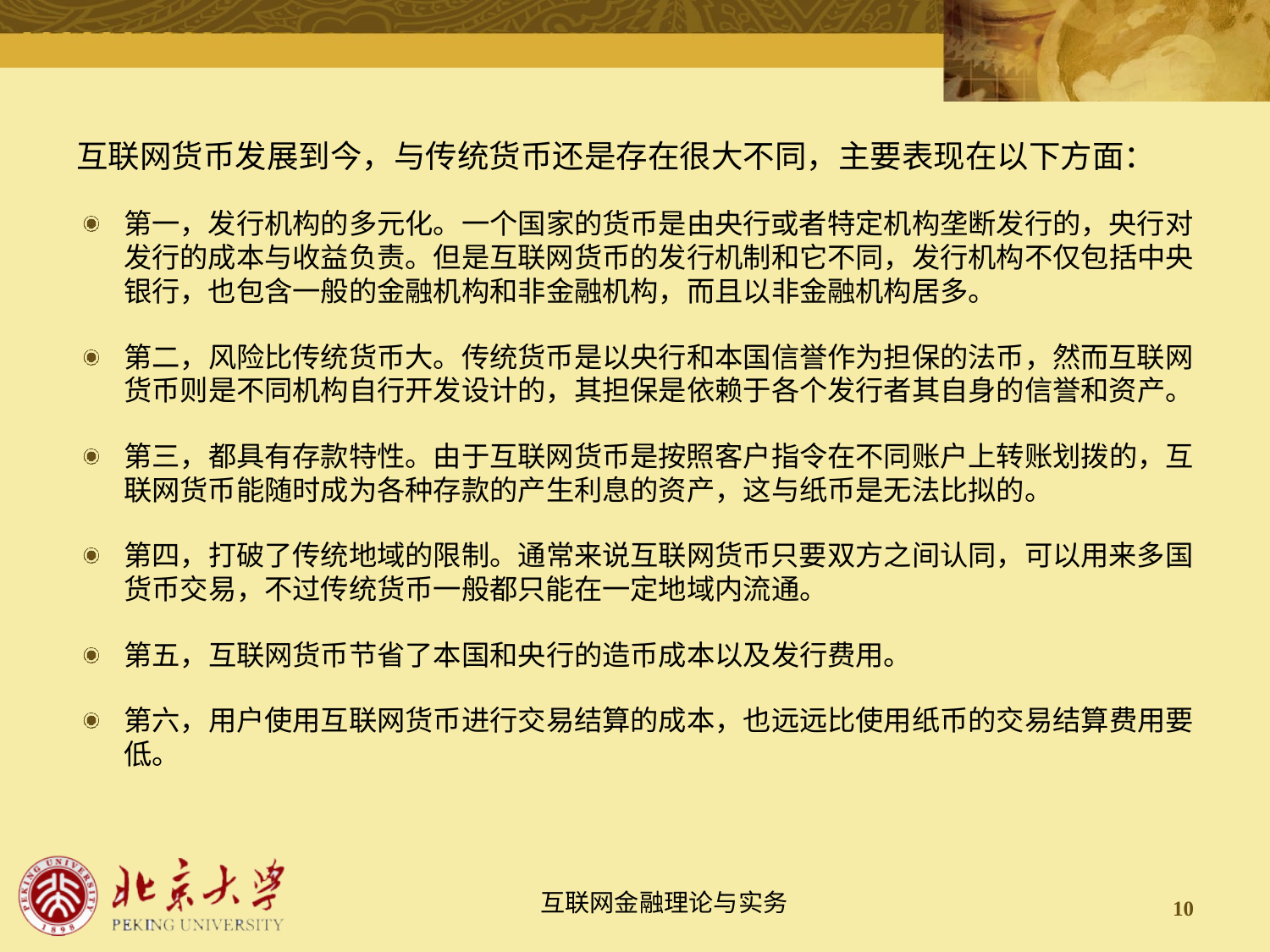

互联网货币发展到今，与传统货币还是存在很大不同，主要表现在以下方面：
第一，发行机构的多元化。一个国家的货币是由央行或者特定机构垄断发行的，央行对发行的成本与收益负责。但是互联网货币的发行机制和它不同，发行机构不仅包括中央银行，也包含一般的金融机构和非金融机构，而且以非金融机构居多。
第二，风险比传统货币大。传统货币是以央行和本国信誉作为担保的法币，然而互联网货币则是不同机构自行开发设计的，其担保是依赖于各个发行者其自身的信誉和资产。
第三，都具有存款特性。由于互联网货币是按照客户指令在不同账户上转账划拨的，互联网货币能随时成为各种存款的产生利息的资产，这与纸币是无法比拟的。
第四，打破了传统地域的限制。通常来说互联网货币只要双方之间认同，可以用来多国货币交易，不过传统货币一般都只能在一定地域内流通。
第五，互联网货币节省了本国和央行的造币成本以及发行费用。
第六，用户使用互联网货币进行交易结算的成本，也远远比使用纸币的交易结算费用要低。
10